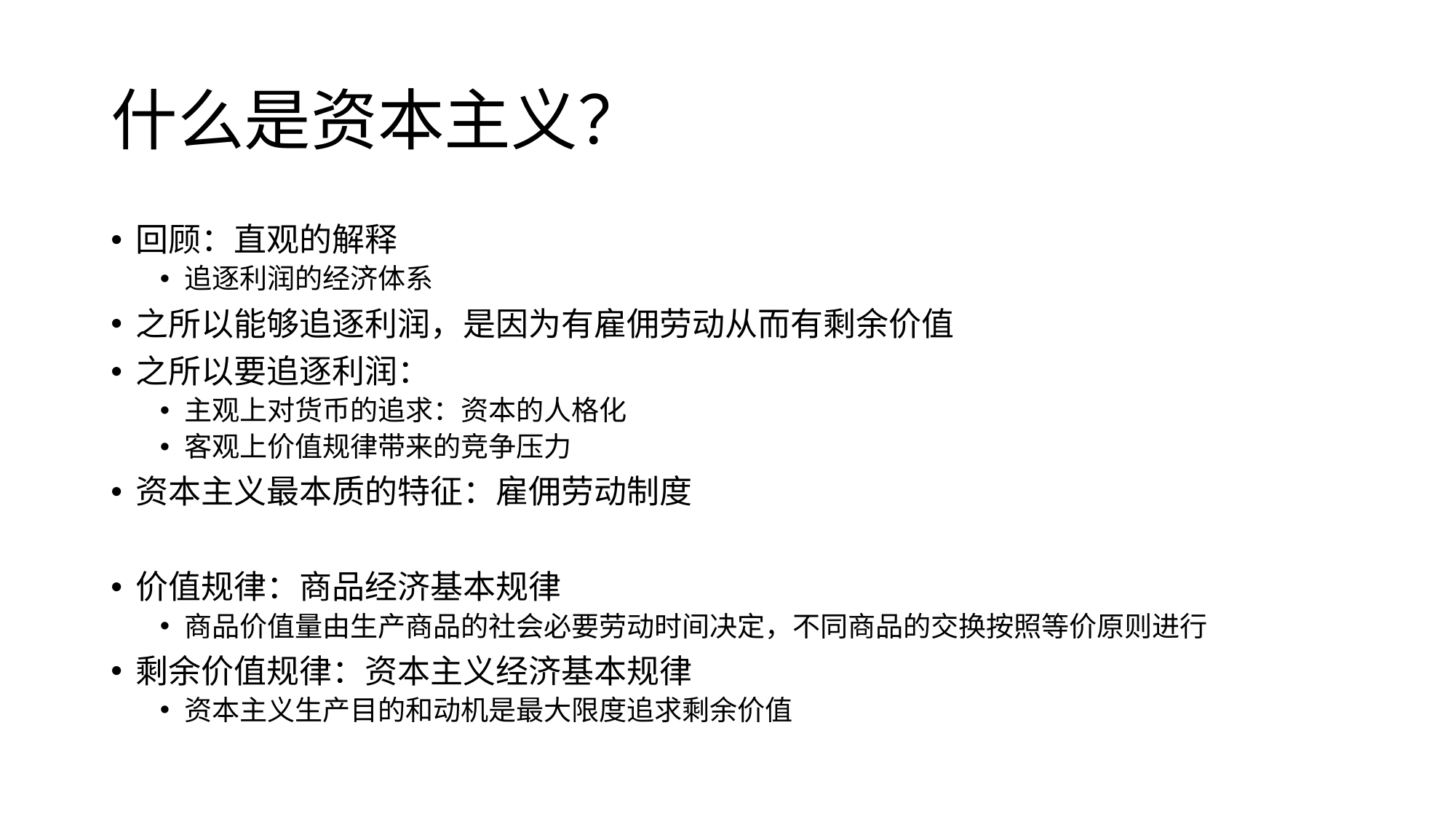

# 什么是资本主义？
回顾：直观的解释
追逐利润的经济体系
之所以能够追逐利润，是因为有雇佣劳动从而有剩余价值
之所以要追逐利润：
主观上对货币的追求：资本的人格化
客观上价值规律带来的竞争压力
资本主义最本质的特征：雇佣劳动制度

价值规律：商品经济基本规律
商品价值量由生产商品的社会必要劳动时间决定，不同商品的交换按照等价原则进行
剩余价值规律：资本主义经济基本规律
资本主义生产目的和动机是最大限度追求剩余价值